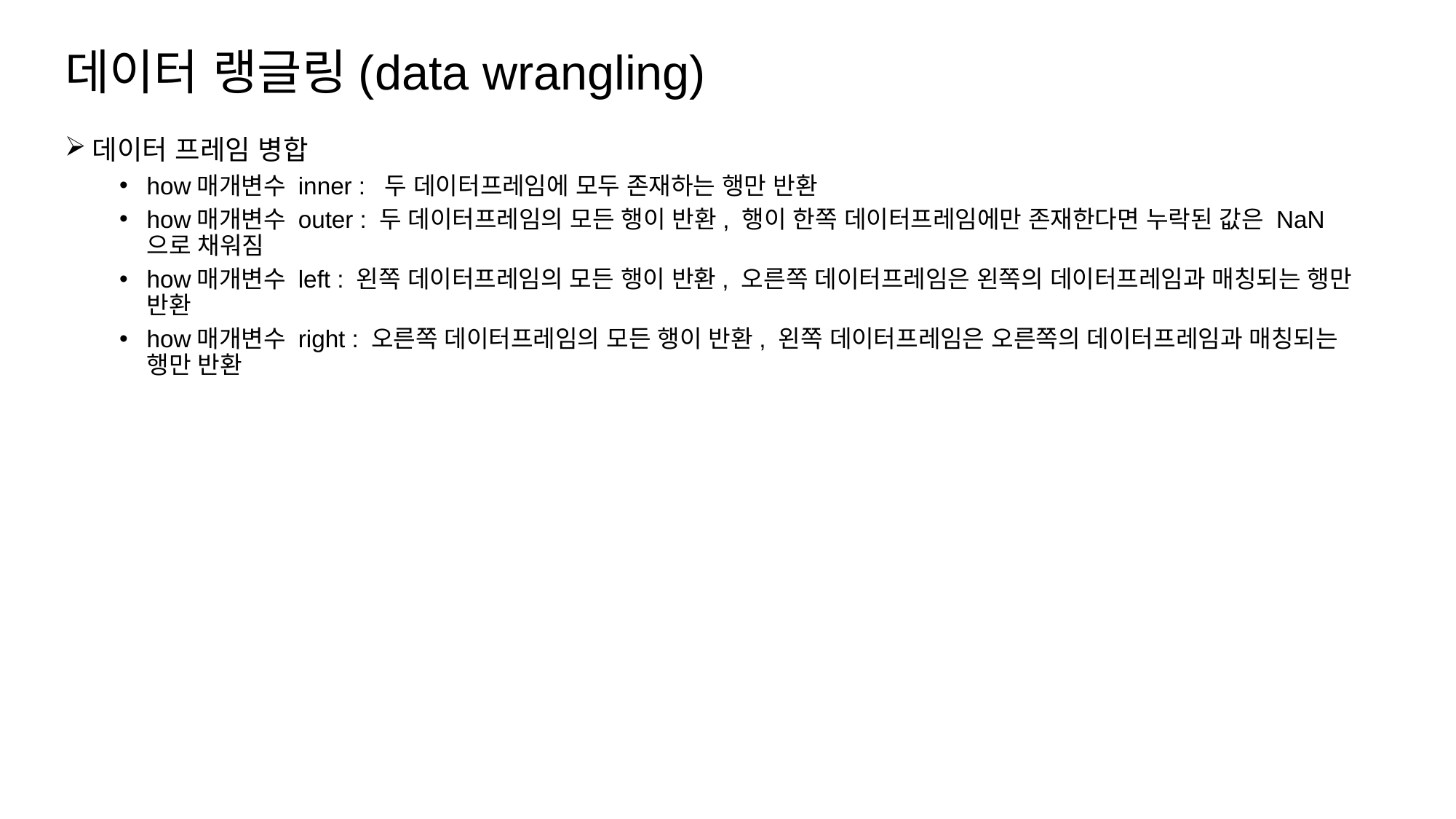

# 데이터 랭글링(data wrangling)
데이터 프레임 병합
how매개변수 inner :  두 데이터프레임에 모두 존재하는 행만 반환
how매개변수 outer : 두 데이터프레임의 모든 행이 반환, 행이 한쪽 데이터프레임에만 존재한다면 누락된 값은 NaN으로 채워짐
how매개변수 left : 왼쪽 데이터프레임의 모든 행이 반환, 오른쪽 데이터프레임은 왼쪽의 데이터프레임과 매칭되는 행만 반환
how매개변수 right : 오른쪽 데이터프레임의 모든 행이 반환, 왼쪽 데이터프레임은 오른쪽의 데이터프레임과 매칭되는 행만 반환